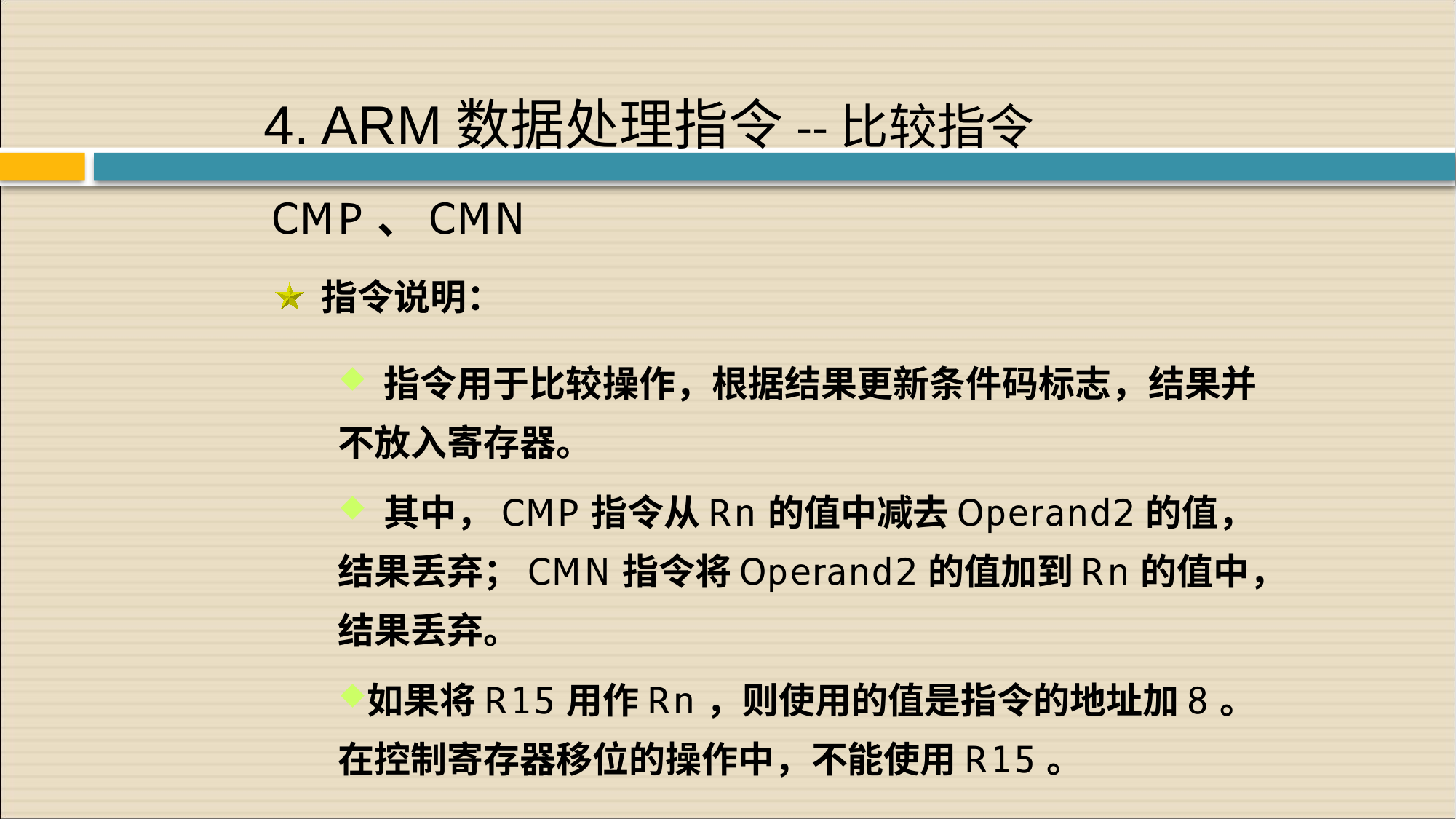

# 4. ARM数据处理指令--比较指令
CMP、CMN
 指令说明：
 指令用于比较操作，根据结果更新条件码标志，结果并不放入寄存器。
 其中，CMP指令从Rn的值中减去Operand2的值，结果丢弃；CMN指令将Operand2的值加到Rn的值中，结果丢弃。
如果将R15用作Rn，则使用的值是指令的地址加8。在控制寄存器移位的操作中，不能使用R15。